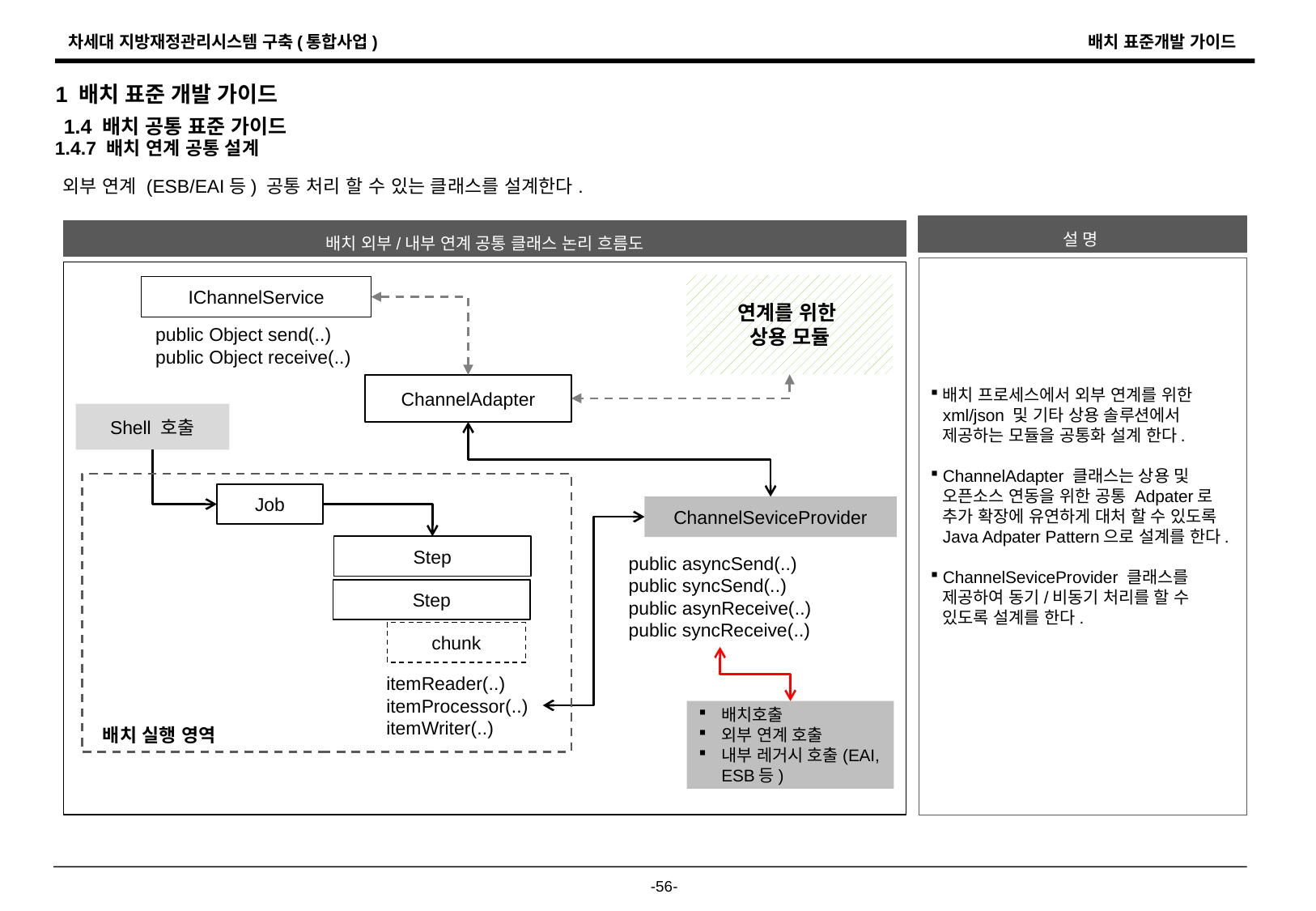

1 배치 표준 개발 가이드
1.4 배치 공통 표준 가이드
1.4.7 배치 연계 공통 설계
외부 연계 (ESB/EAI등) 공통 처리 할 수 있는 클래스를 설계한다.
설 명
배치 외부/내부 연계 공통 클래스 논리 흐름도
배치 프로세스에서 외부 연계를 위한 xml/json 및 기타 상용 솔루션에서 제공하는 모듈을 공통화 설계 한다.

ChannelAdapter 클래스는 상용 및 오픈소스 연동을 위한 공통 Adpater로  추가 확장에 유연하게 대처 할 수 있도록 Java Adpater Pattern으로 설계를 한다.

ChannelSeviceProvider 클래스를 제공하여 동기/비동기 처리를 할 수 있도록 설계를 한다.

연계를 위한
상용 모듈
IChannelService
public Object send(..)
public Object receive(..)
ChannelAdapter
Shell 호출

Job
ChannelSeviceProvider
Step
public asyncSend(..)
public syncSend(..)
public asynReceive(..)
public syncReceive(..)
Step
chunk
itemReader(..)
itemProcessor(..)
itemWriter(..)
배치호출
외부 연계 호출
내부 레거시 호출(EAI, ESB등)
배치 실행 영역